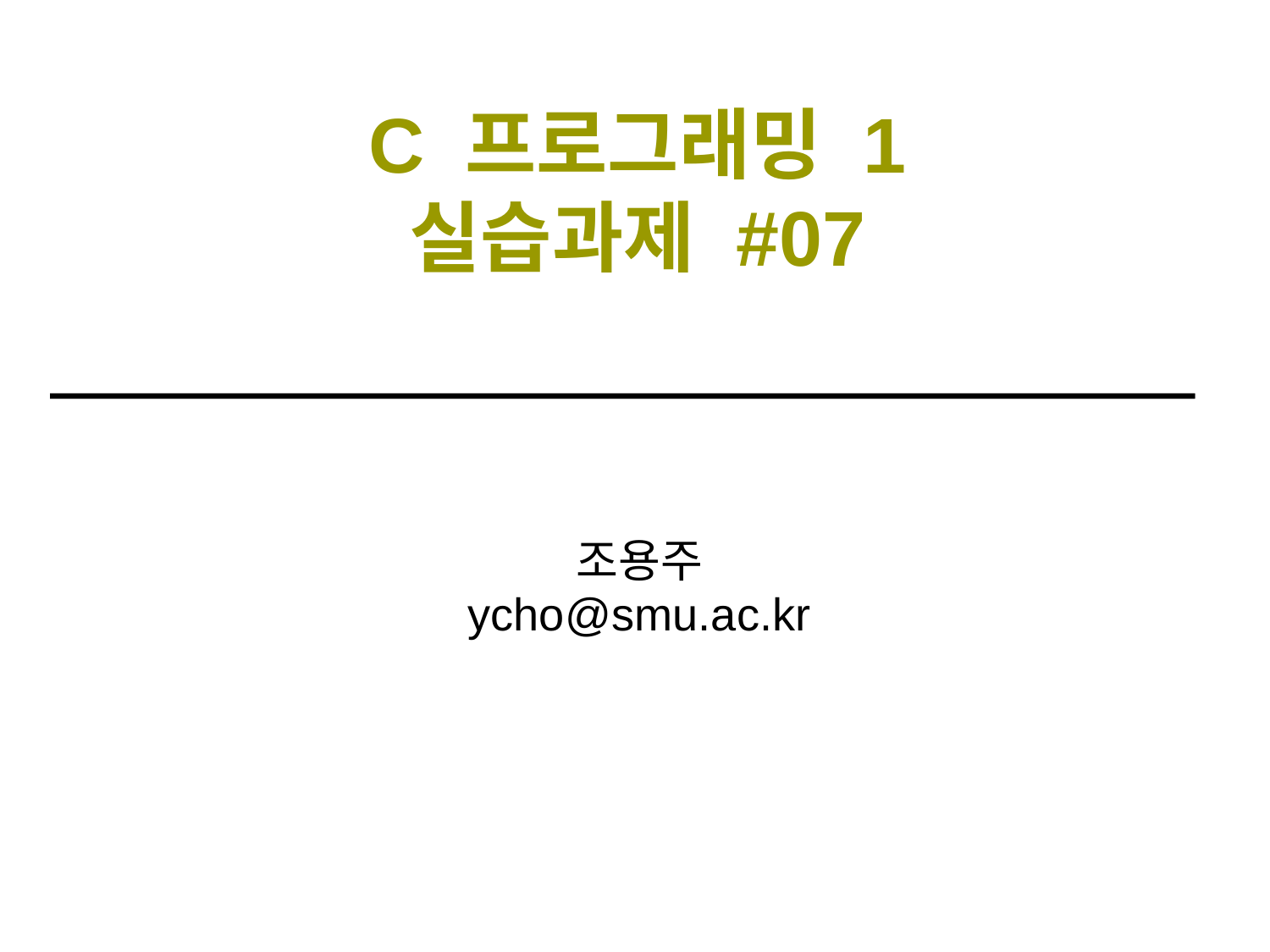

C 프로그래밍 1
실습과제 #07

조용주
ycho@smu.ac.kr